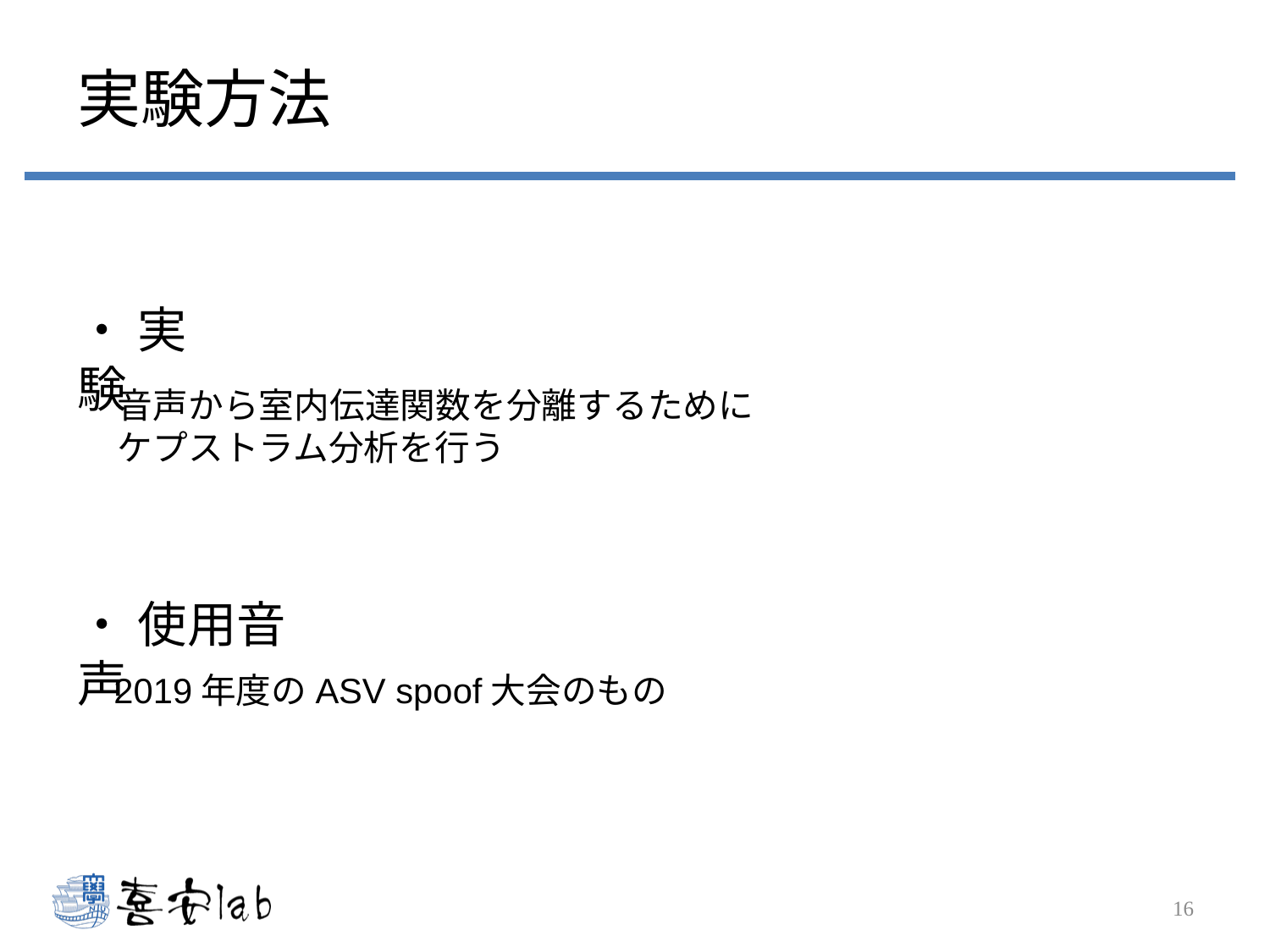

# 実験方法
・ 実験
音声から室内伝達関数を分離するために
ケプストラム分析を行う

・ 使用音声
2019年度のASV spoof大会のもの
16